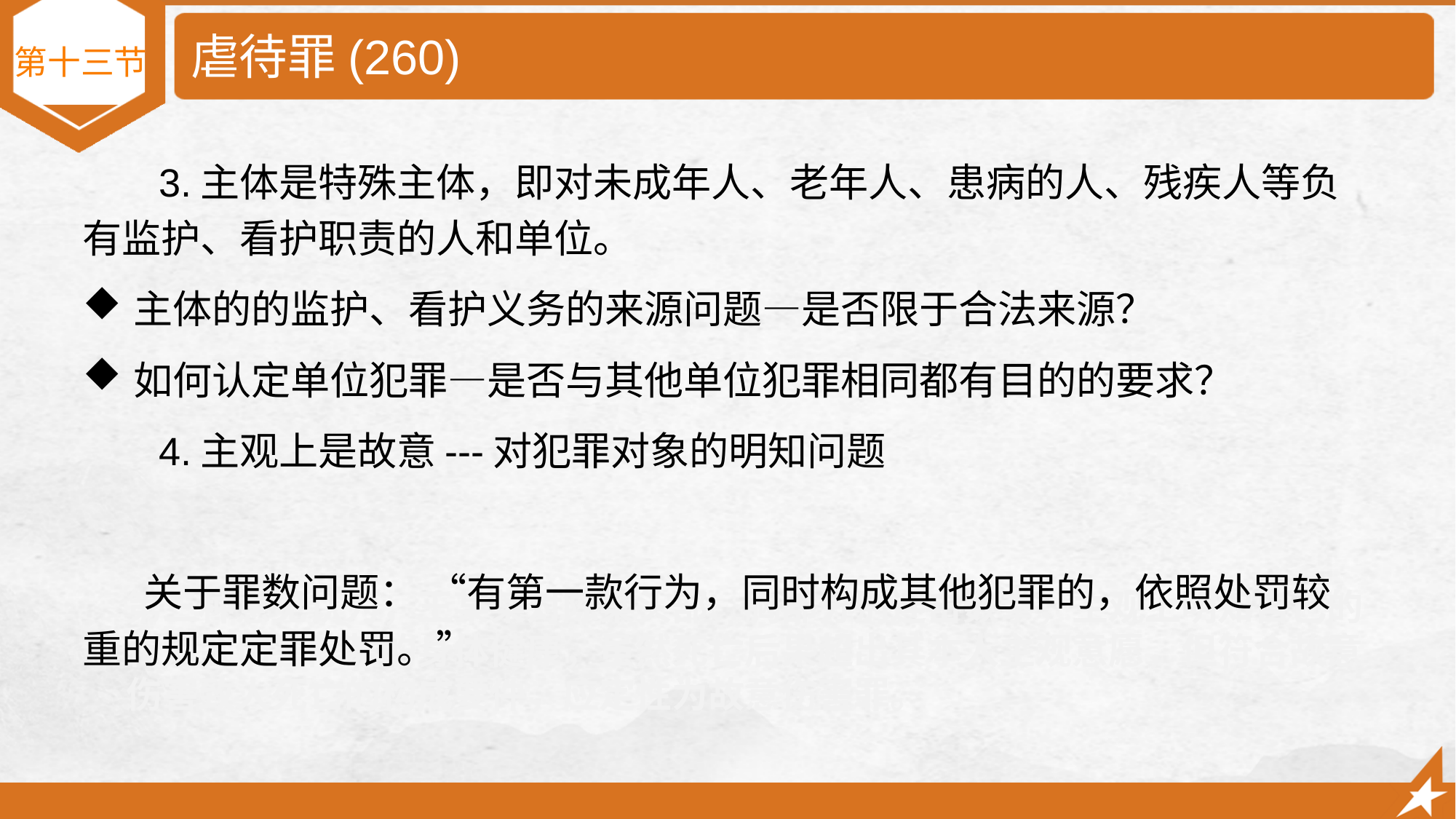

# 虐待罪(260)
第十三节
       3.主体是特殊主体，即对未成年人、老年人、患病的人、残疾人等负有监护、看护职责的人和单位。
主体的的监护、看护义务的来源问题—是否限于合法来源？
如何认定单位犯罪—是否与其他单位犯罪相同都有目的的要求？
       4.主观上是故意---对犯罪对象的明知问题

      关于罪数问题： “有第一款行为，同时构成其他犯罪的，依照处罚较重的规定定罪处罚。”
第三种意见认为，王某某对陈某头部、胸部分别连击数拳，主观上明知自己的行为会伤害陈某的身体健康，虽然死亡后果超出其本人主观意愿，但符合故意伤害致人死亡的构成要件，应定性为故意伤害罪。